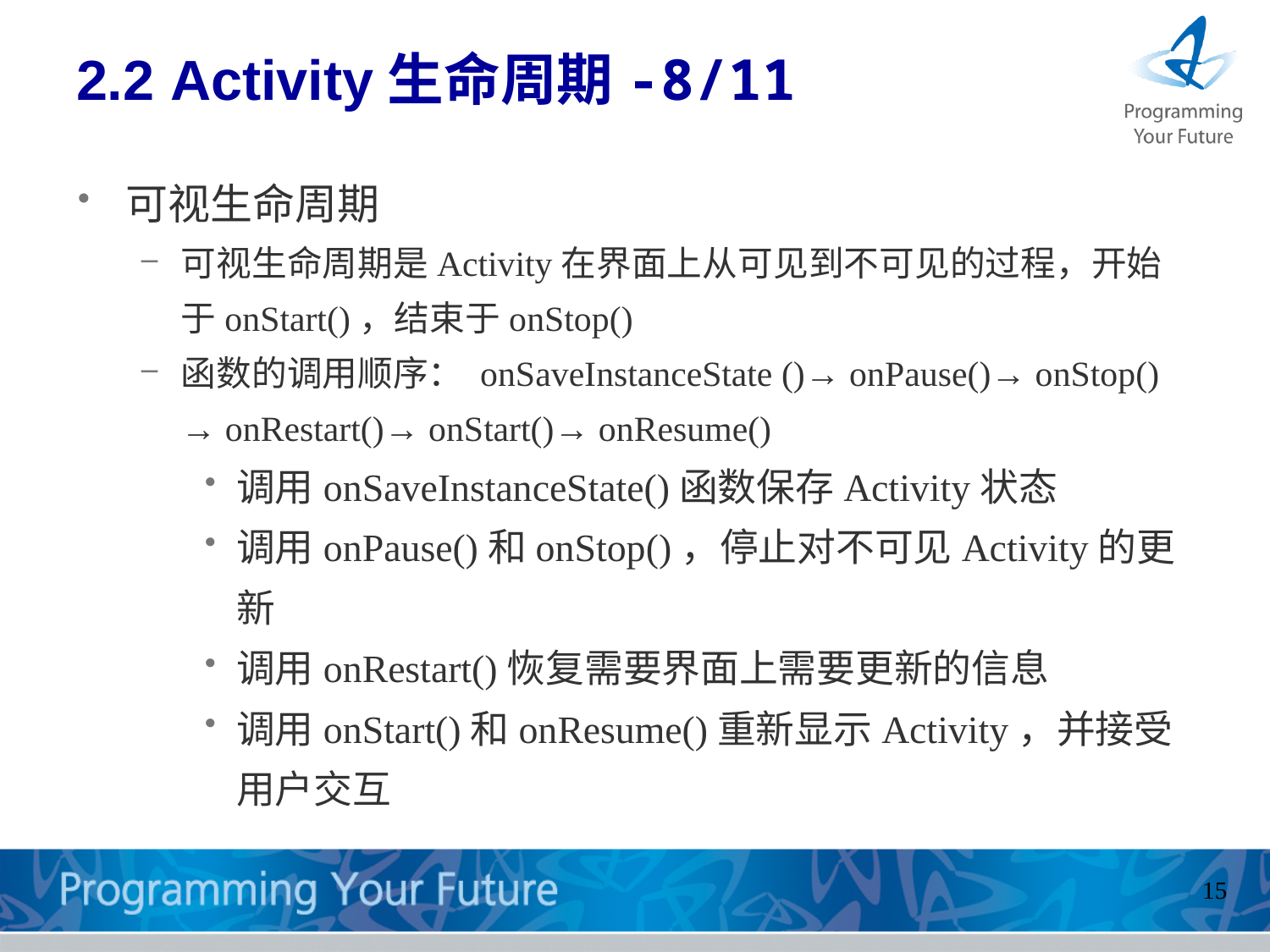

# 2.2 Activity生命周期-8/11
可视生命周期
可视生命周期是Activity在界面上从可见到不可见的过程，开始于onStart()，结束于onStop()
函数的调用顺序： onSaveInstanceState ()→ onPause()→ onStop() → onRestart()→ onStart()→ onResume()
调用onSaveInstanceState()函数保存Activity状态
调用onPause()和onStop()，停止对不可见Activity的更新
调用onRestart()恢复需要界面上需要更新的信息
调用onStart()和onResume()重新显示Activity，并接受用户交互